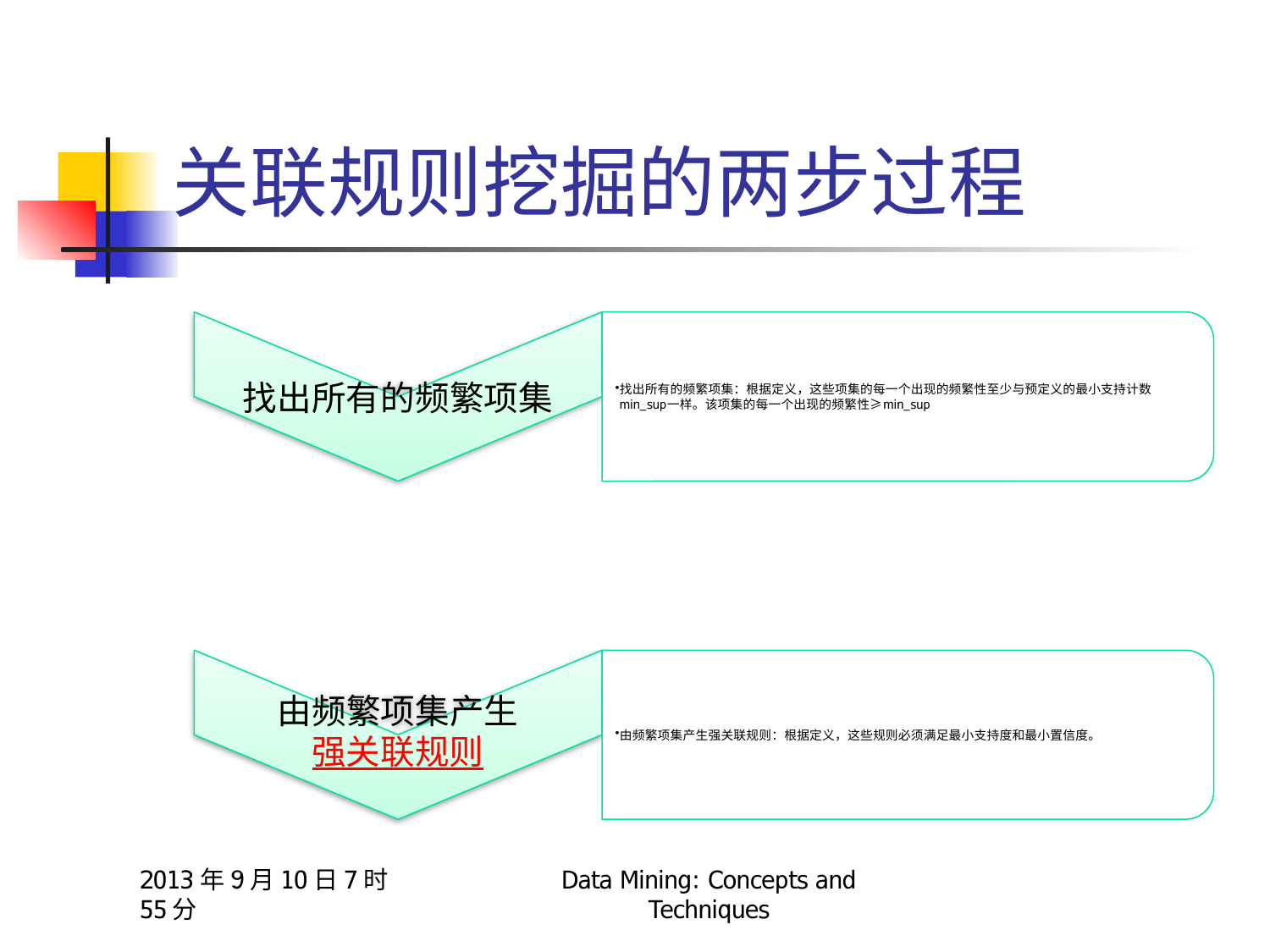

# 关联规则挖掘的两步过程
找出所有的频繁项集
找出所有的频繁项集：根据定义，这些项集的每一个出现的频繁性至少与预定义的最小支持计数min_sup一样。该项集的每一个出现的频繁性≥min_sup
由频繁项集产生强关联规则
由频繁项集产生强关联规则：根据定义，这些规则必须满足最小支持度和最小置信度。
2013年9月10日7时55分
Data Mining: Concepts and Techniques